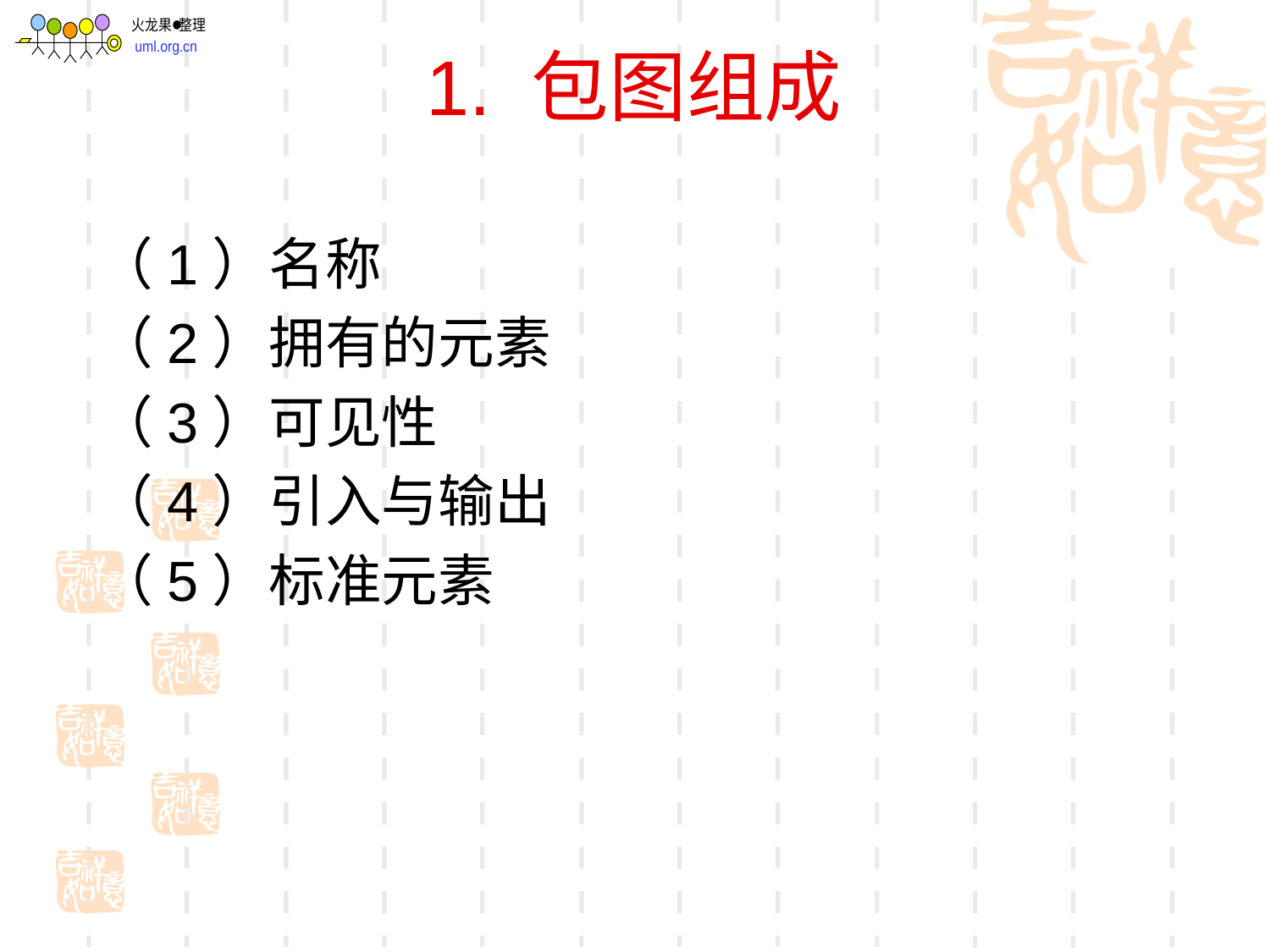

# 1. 包图组成
（1）名称
（2）拥有的元素
（3）可见性
（4）引入与输出
（5）标准元素